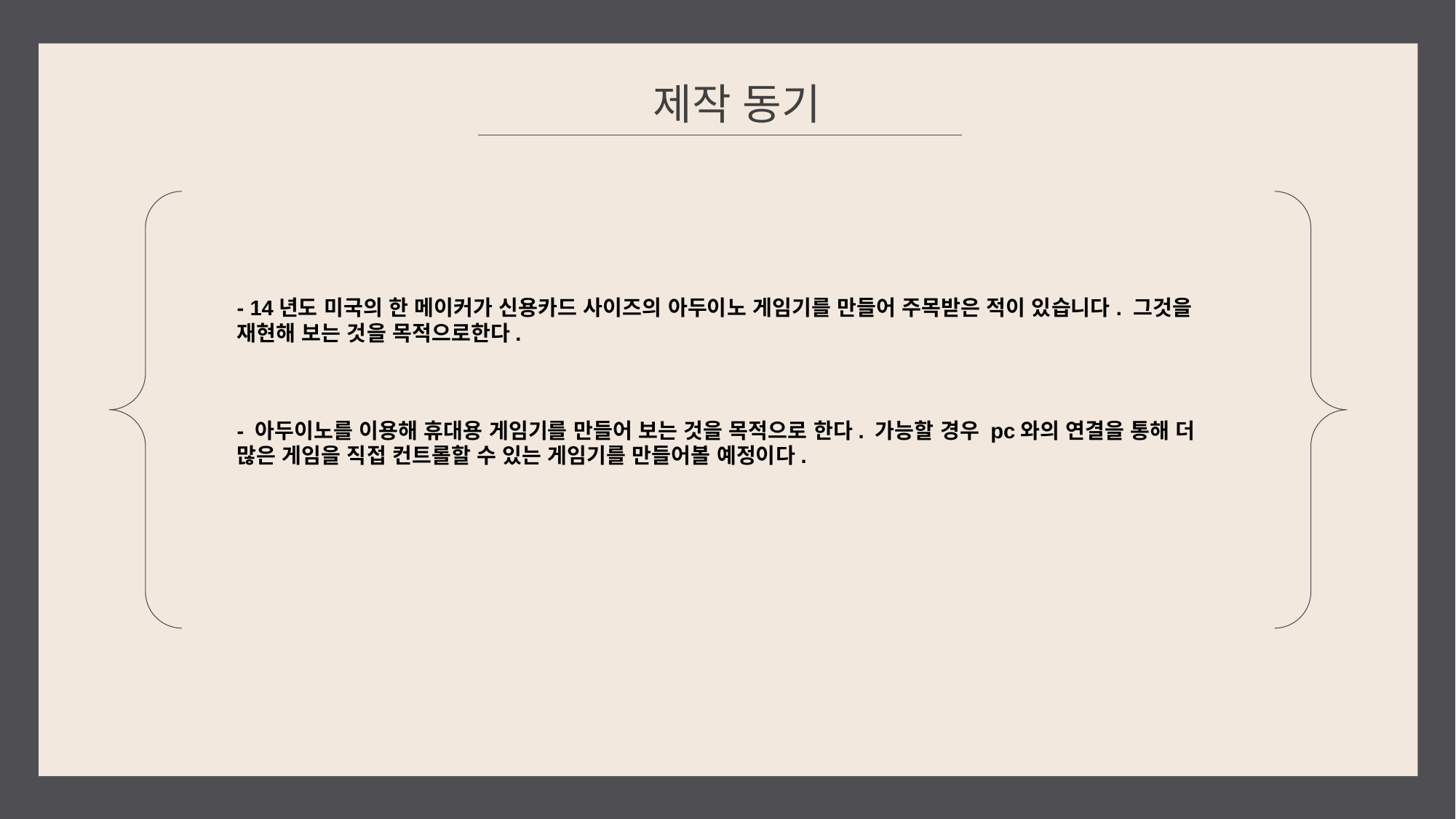

제작 동기

- 14년도 미국의 한 메이커가 신용카드 사이즈의 아두이노 게임기를 만들어 주목받은 적이 있습니다. 그것을 재현해 보는 것을 목적으로한다.

- 아두이노를 이용해 휴대용 게임기를 만들어 보는 것을 목적으로 한다. 가능할 경우 pc와의 연결을 통해 더 많은 게임을 직접 컨트롤할 수 있는 게임기를 만들어볼 예정이다.